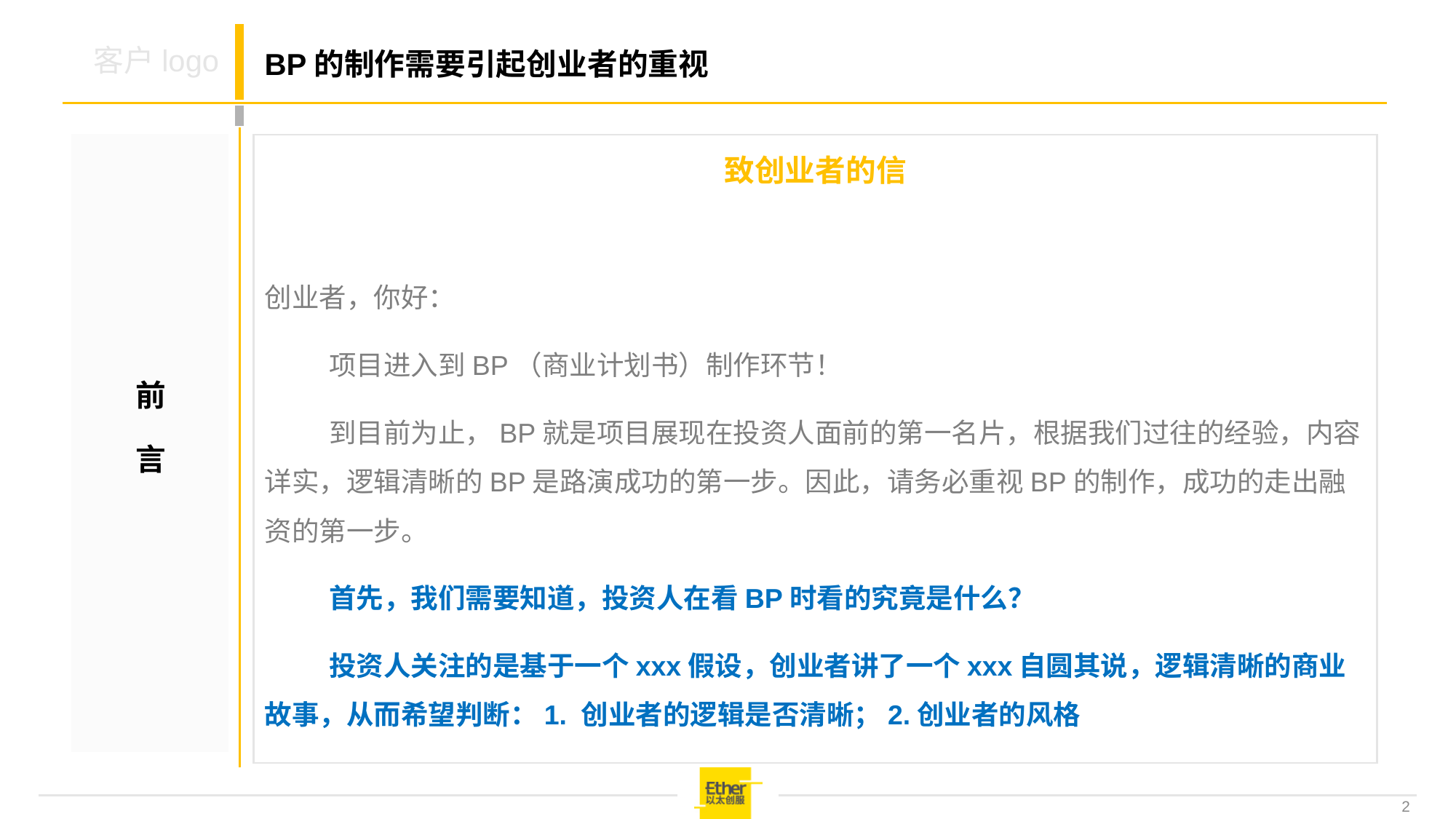

# BP的制作需要引起创业者的重视
致创业者的信

创业者，你好：
项目进入到BP（商业计划书）制作环节！
到目前为止，BP就是项目展现在投资人面前的第一名片，根据我们过往的经验，内容详实，逻辑清晰的BP是路演成功的第一步。因此，请务必重视BP的制作，成功的走出融资的第一步。
首先，我们需要知道，投资人在看BP时看的究竟是什么？
投资人关注的是基于一个xxx假设，创业者讲了一个xxx自圆其说，逻辑清晰的商业故事，从而希望判断：1. 创业者的逻辑是否清晰；2.创业者的风格

前
言
2